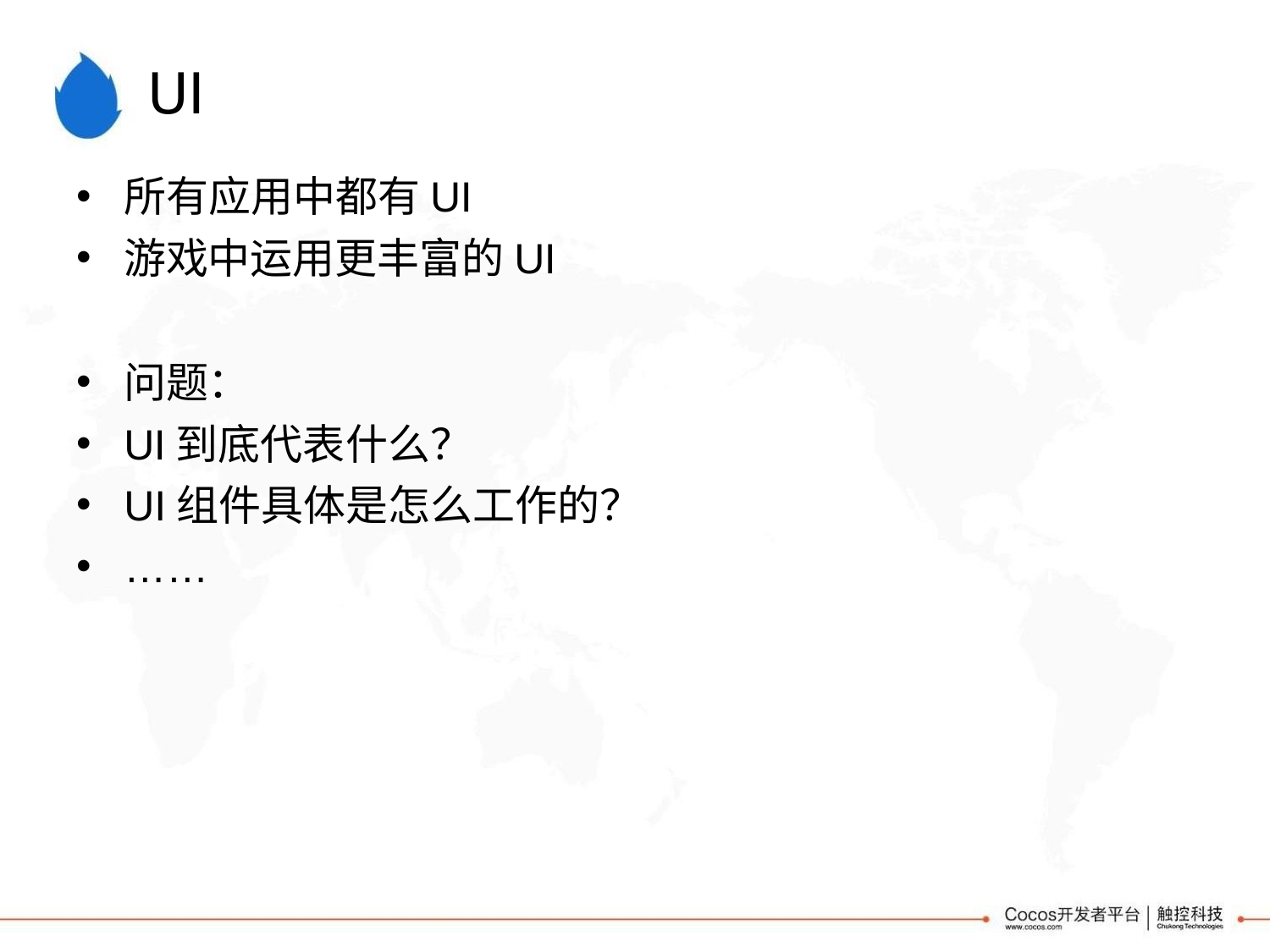

# UI
所有应用中都有UI
游戏中运用更丰富的UI

问题：
UI到底代表什么？
UI组件具体是怎么工作的？
……